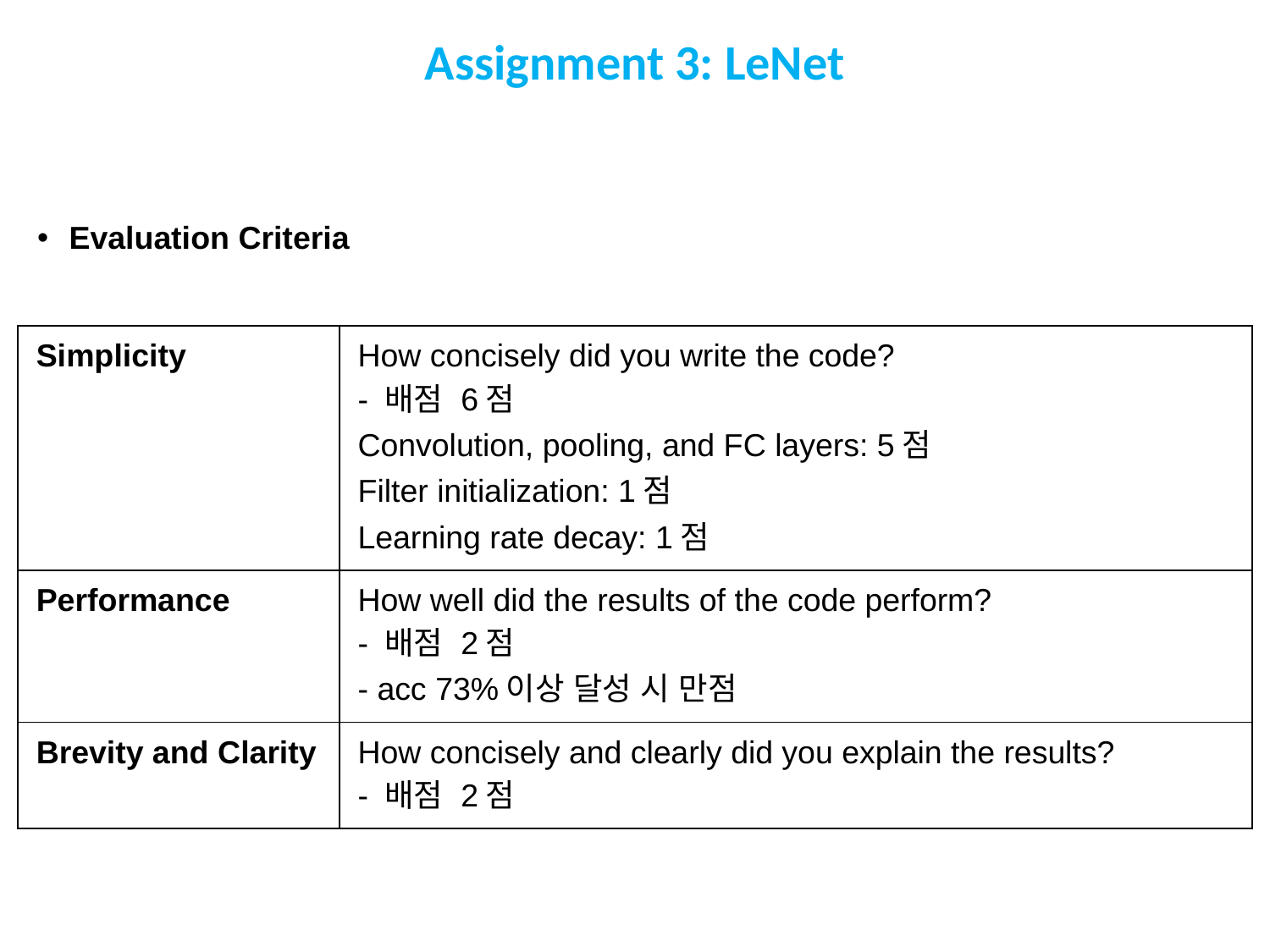

Assignment 3: LeNet
Evaluation Criteria
| Simplicity | How concisely did you write the code? - 배점 6점 Convolution, pooling, and FC layers: 5점 Filter initialization: 1점 Learning rate decay: 1점 |
| --- | --- |
| Performance | How well did the results of the code perform? - 배점 2점 - acc 73%이상 달성 시 만점 |
| Brevity and Clarity | How concisely and clearly did you explain the results? - 배점 2점 |